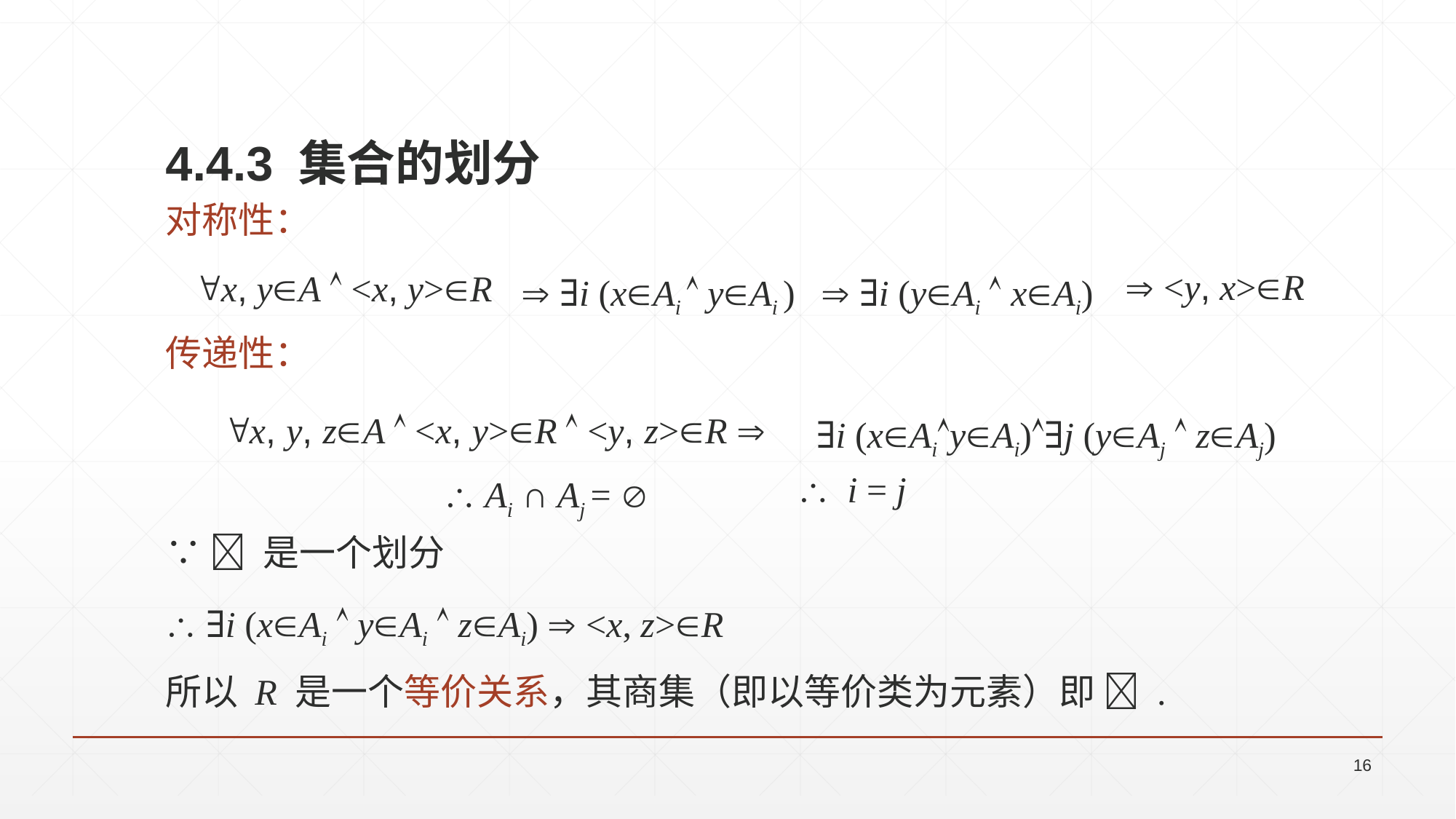

4.4.3 集合的划分
对称性：

传递性：

∵ π 是一个划分
∴ ∃i (x∈Ai ∧ y∈Ai ∧ z∈Ai) ⇒ <x, z>∈R
所以 R 是一个等价关系，其商集（即以等价类为元素）即 π .
⇒ <y, x>∈R
∀x, y∈A ∧ <x, y>∈R
⇒ ∃i (x∈Ai ∧ y∈Ai )
⇒ ∃i (y∈Ai ∧ x∈Ai)
∀x, y, z∈A ∧ <x, y>∈R ∧ <y, z>∈R ⇒
∃i (x∈Ai∧y∈Ai)∧∃j (y∈Aj ∧ z∈Aj)
∴  i = j
∴ Ai ∩ Aj = ∅
16